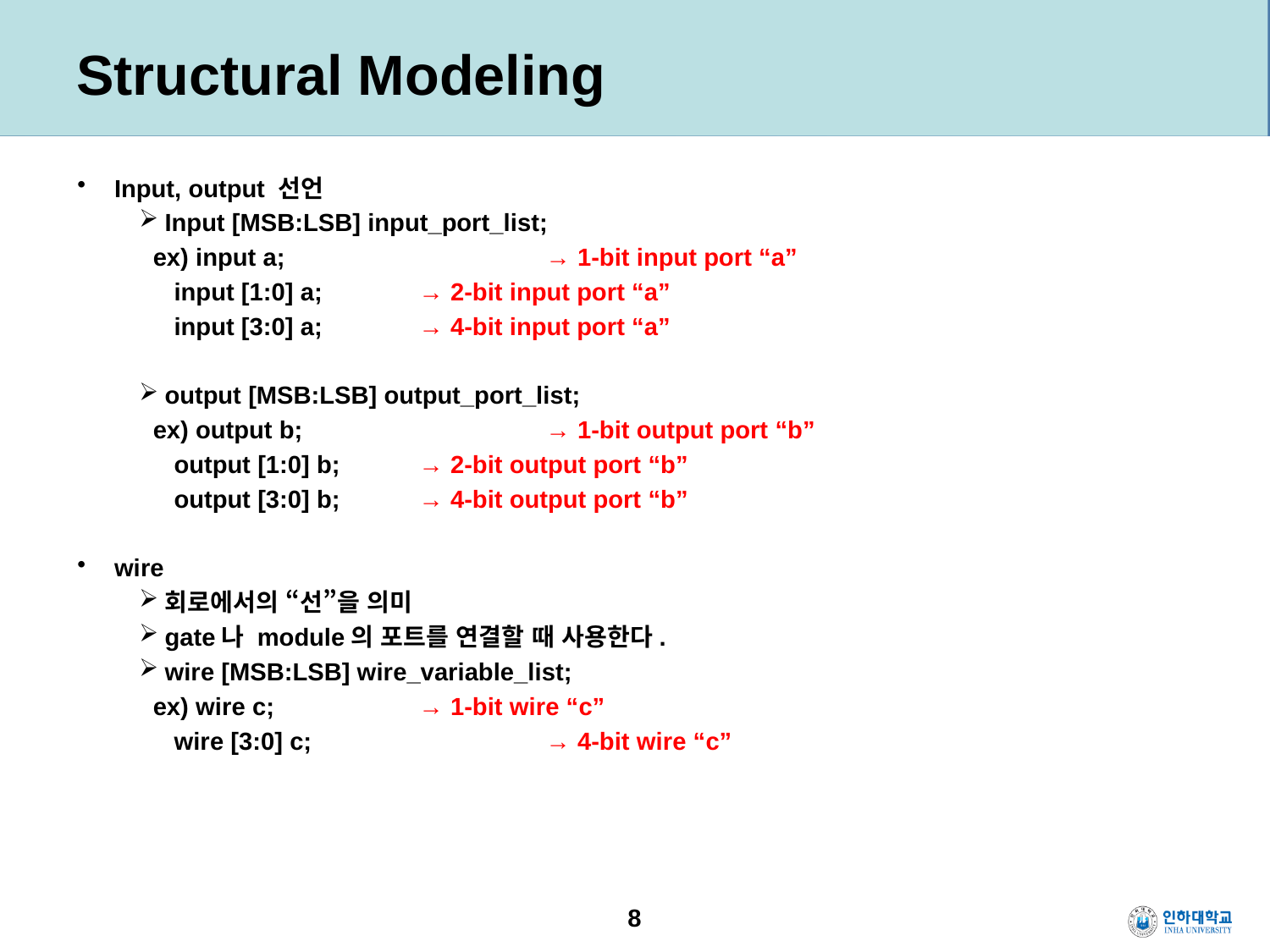

# Structural Modeling
Input, output 선언
Input [MSB:LSB] input_port_list;
  ex) input a; 		→ 1-bit input port “a”
     input [1:0] a; 	→ 2-bit input port “a”
     input [3:0] a;	→ 4-bit input port “a”

output [MSB:LSB] output_port_list;
  ex) output b; 		→ 1-bit output port “b”
     output [1:0] b; 	→ 2-bit output port “b”
     output [3:0] b; 	→ 4-bit output port “b”

wire
회로에서의 “선”을 의미
gate나 module의 포트를 연결할 때 사용한다.
wire [MSB:LSB] wire_variable_list;
  ex) wire c; 		→ 1-bit wire “c”
     wire [3:0] c;		→ 4-bit wire “c”

8